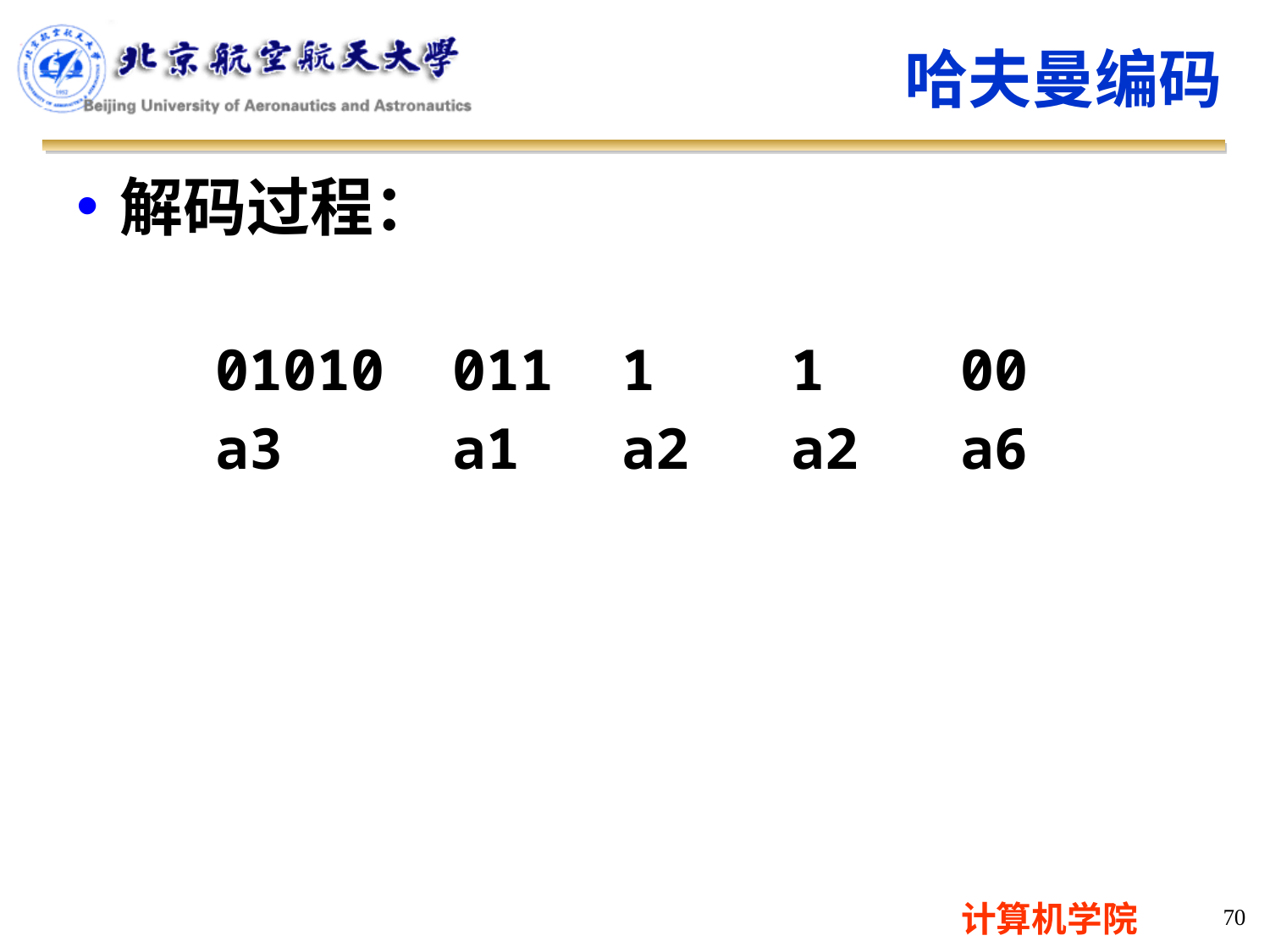

哈夫曼编码
解码过程：

01010  011  1    1    00
a3     a1   a2   a2   a6

70